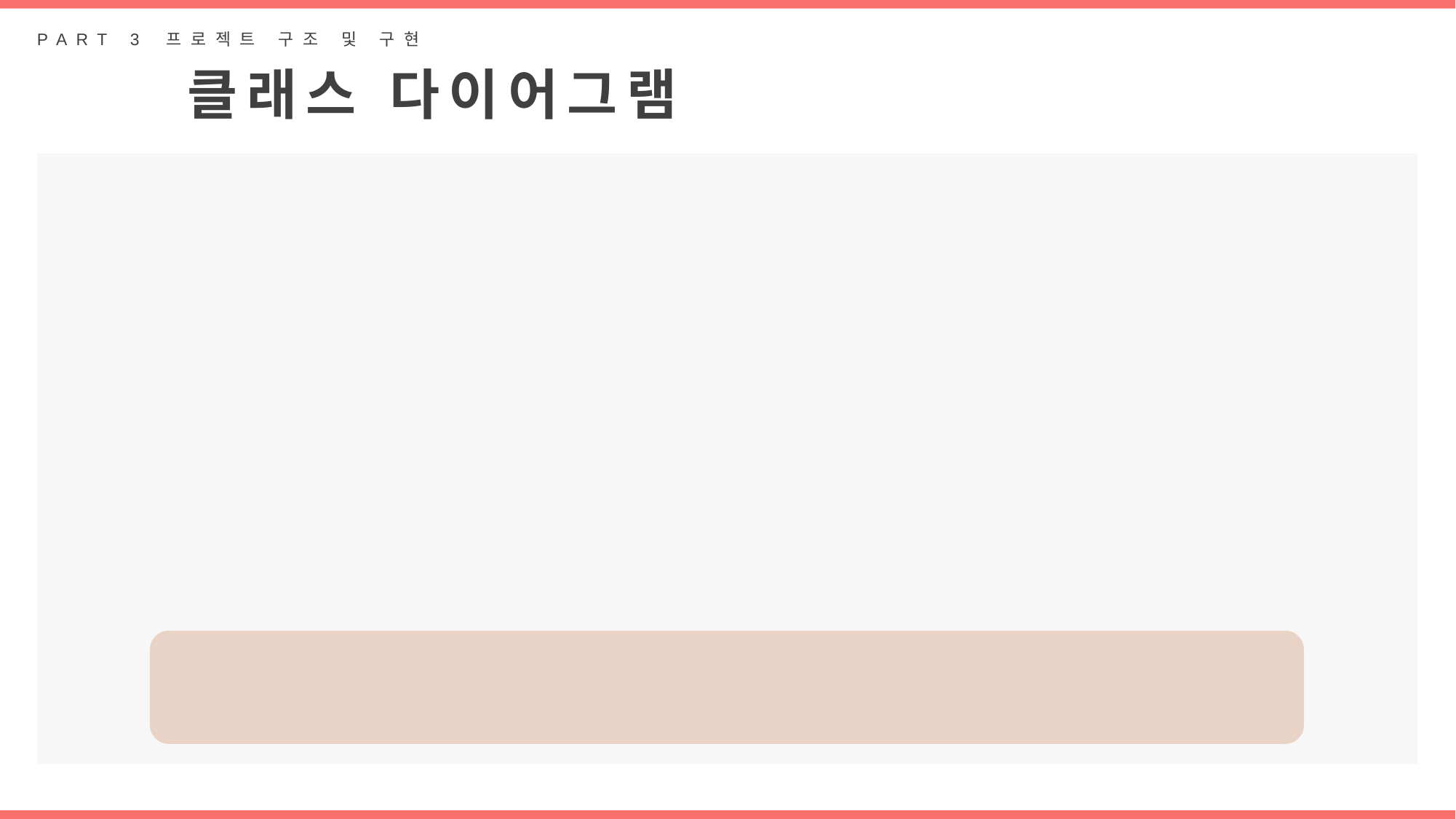

PART 3 프로젝트 구조 및 구현
클래스 다이어그램